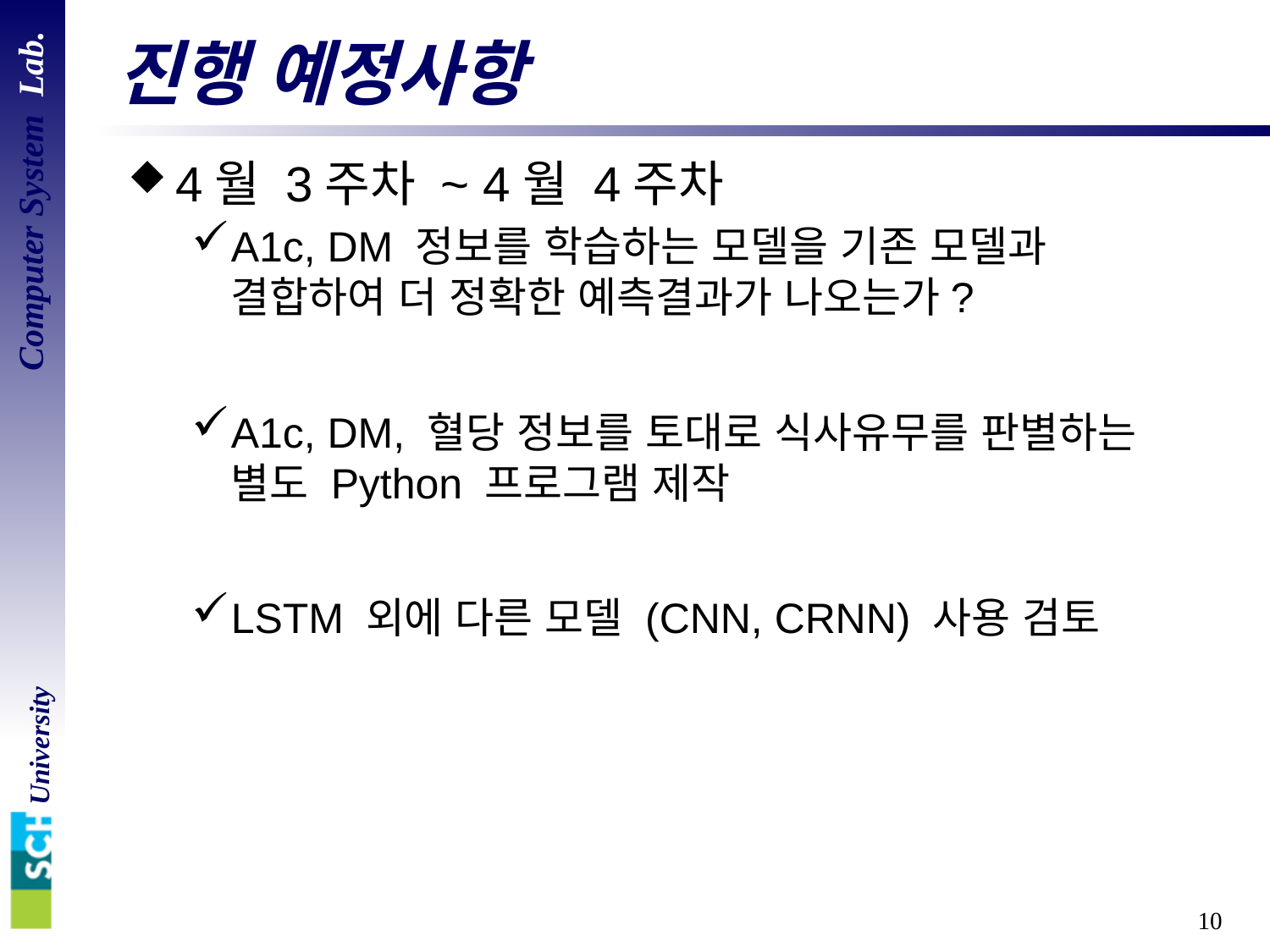

# 진행 예정사항

4월 3주차 ~ 4월 4주차
A1c, DM 정보를 학습하는 모델을 기존 모델과 결합하여 더 정확한 예측결과가 나오는가?

A1c, DM, 혈당 정보를 토대로 식사유무를 판별하는 별도 Python 프로그램 제작

LSTM 외에 다른 모델 (CNN, CRNN) 사용 검토